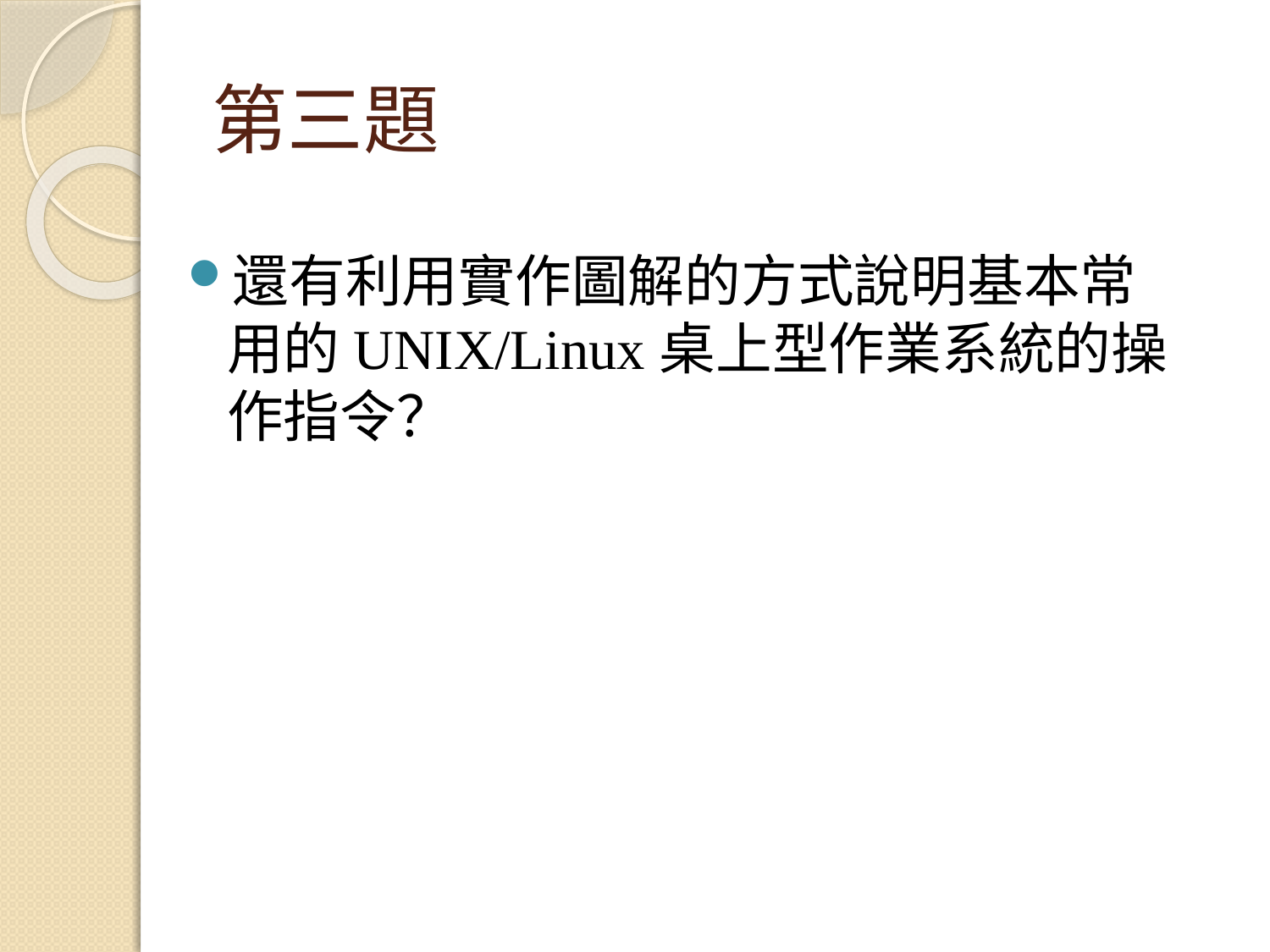

第三題
還有利用實作圖解的方式說明基本常用的UNIX/Linux桌上型作業系統的操作指令？